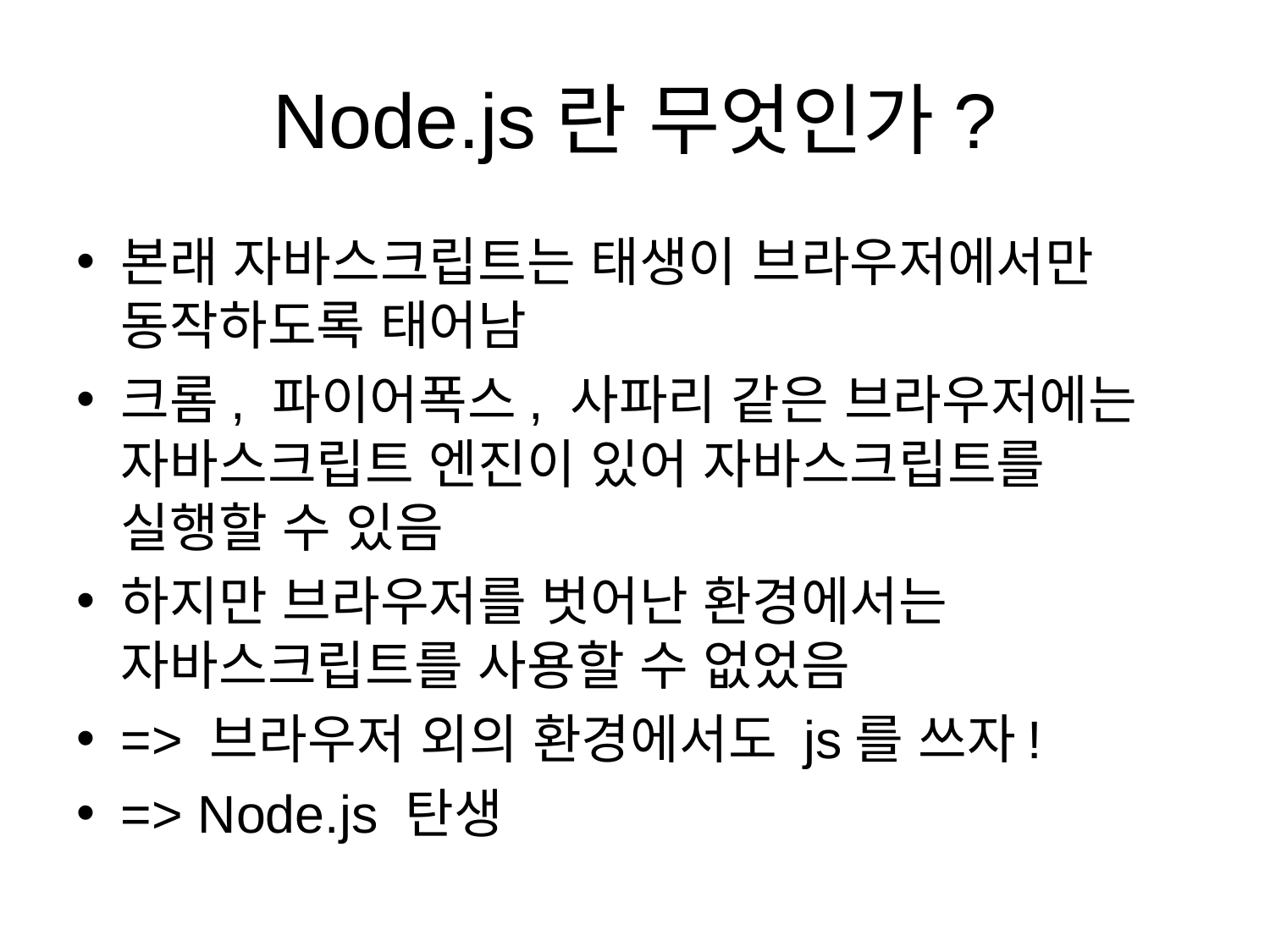

# Node.js란 무엇인가?
본래 자바스크립트는 태생이 브라우저에서만 동작하도록 태어남
크롬, 파이어폭스, 사파리 같은 브라우저에는 자바스크립트 엔진이 있어 자바스크립트를 실행할 수 있음
하지만 브라우저를 벗어난 환경에서는 자바스크립트를 사용할 수 없었음
=> 브라우저 외의 환경에서도 js를 쓰자!
=> Node.js 탄생